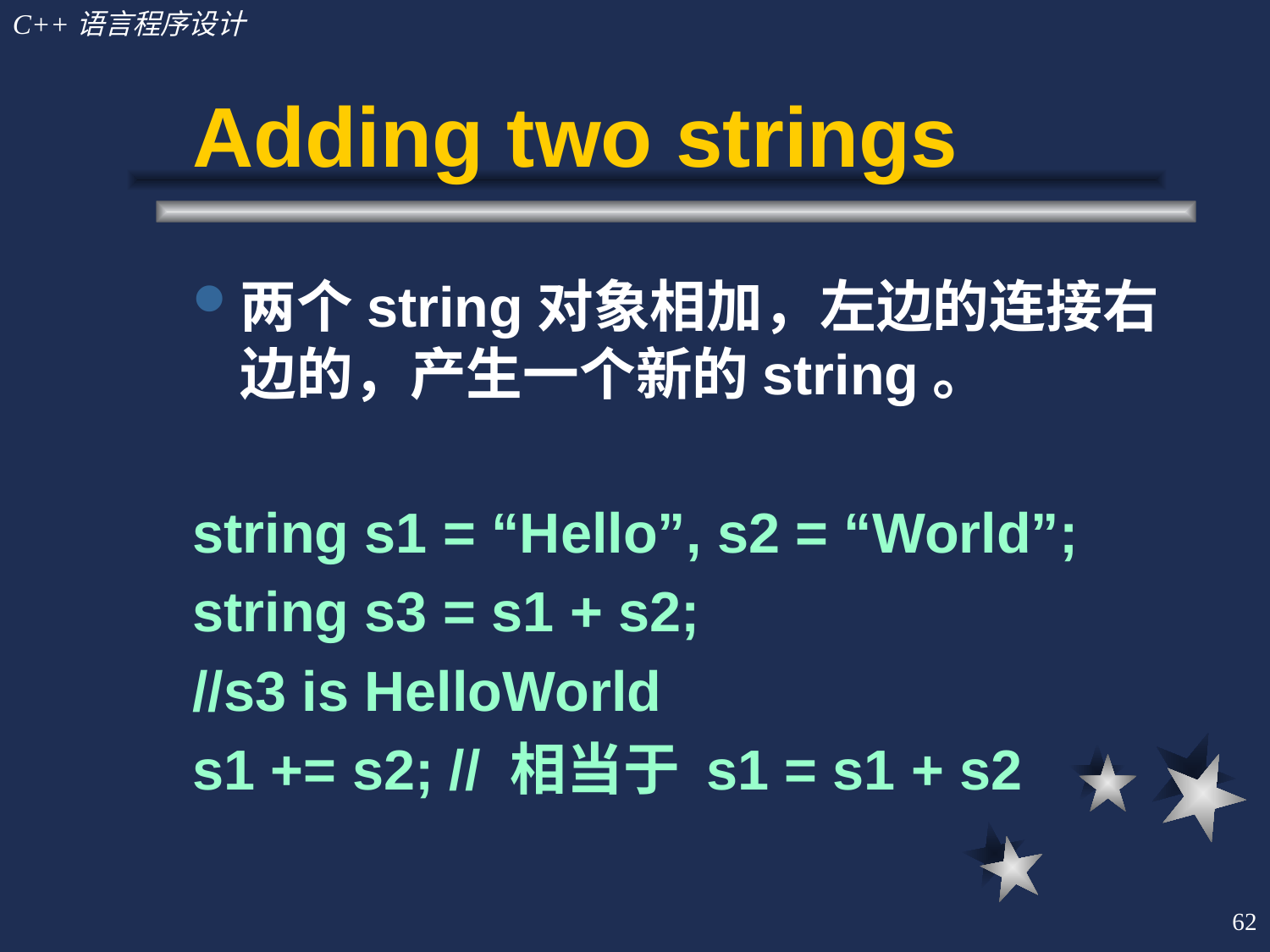

# Adding two strings
两个string对象相加，左边的连接右边的，产生一个新的string。

string s1 = “Hello”, s2 = “World”;
string s3 = s1 + s2;
//s3 is HelloWorld
s1 += s2; // 相当于 s1 = s1 + s2
62